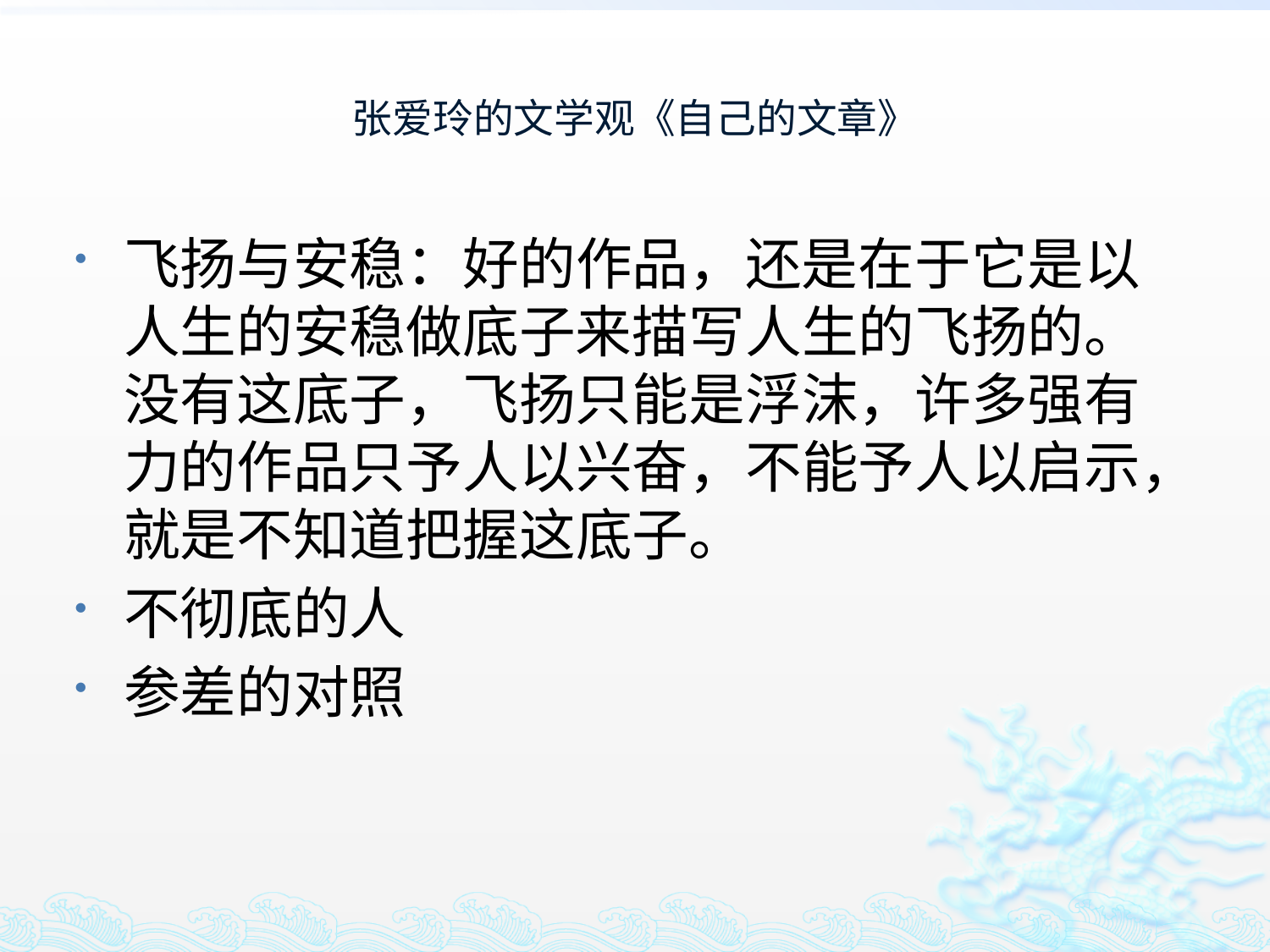

# 张爱玲的文学观《自己的文章》
飞扬与安稳：好的作品，还是在于它是以人生的安稳做底子来描写人生的飞扬的。没有这底子，飞扬只能是浮沫，许多强有力的作品只予人以兴奋，不能予人以启示，就是不知道把握这底子。
不彻底的人
参差的对照